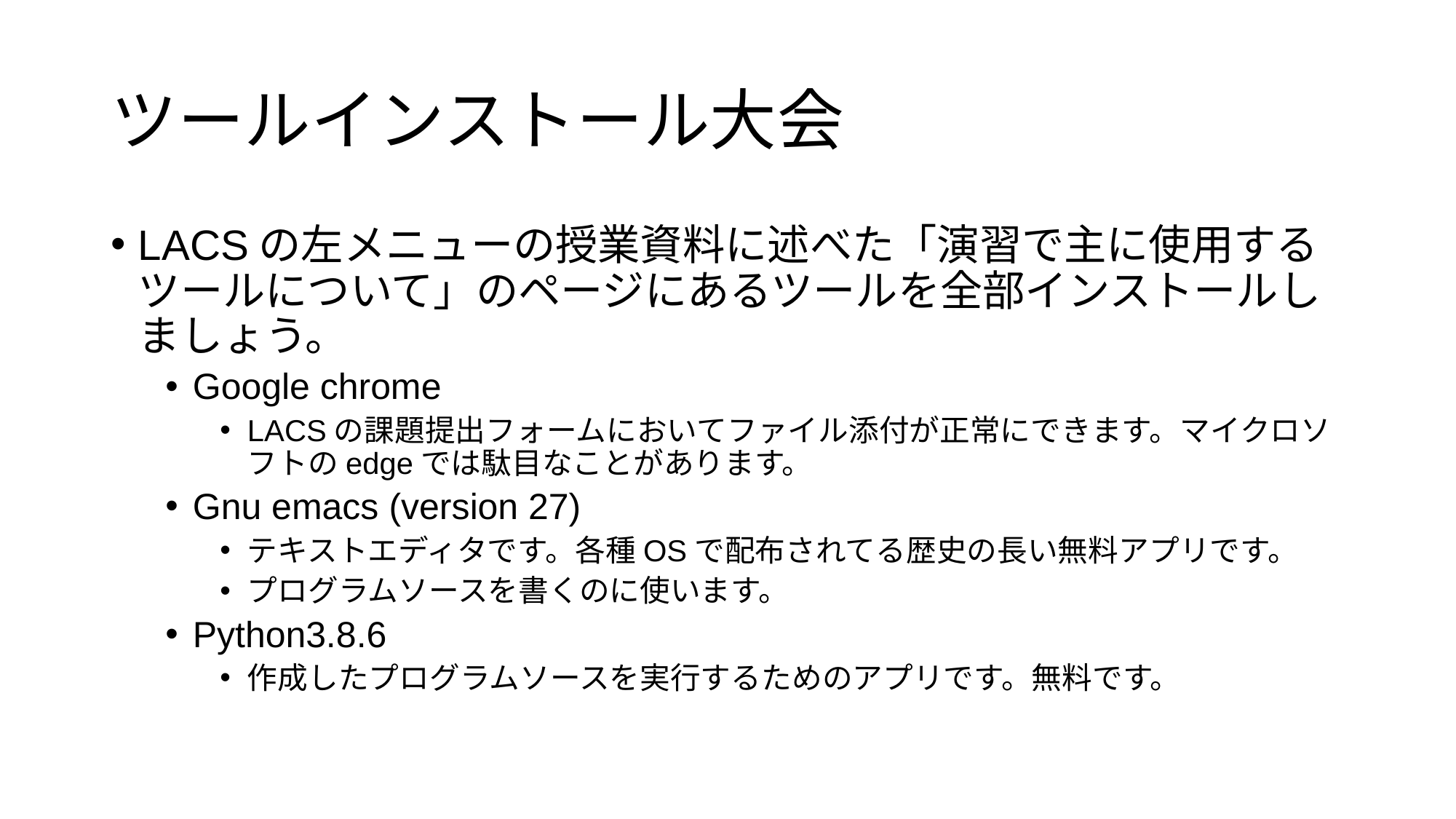

# ツールインストール大会
LACSの左メニューの授業資料に述べた「演習で主に使用するツールについて」のページにあるツールを全部インストールしましょう。
Google chrome
LACSの課題提出フォームにおいてファイル添付が正常にできます。マイクロソフトのedgeでは駄目なことがあります。
Gnu emacs (version 27)
テキストエディタです。各種OSで配布されてる歴史の長い無料アプリです。
プログラムソースを書くのに使います。
Python3.8.6
作成したプログラムソースを実行するためのアプリです。無料です。